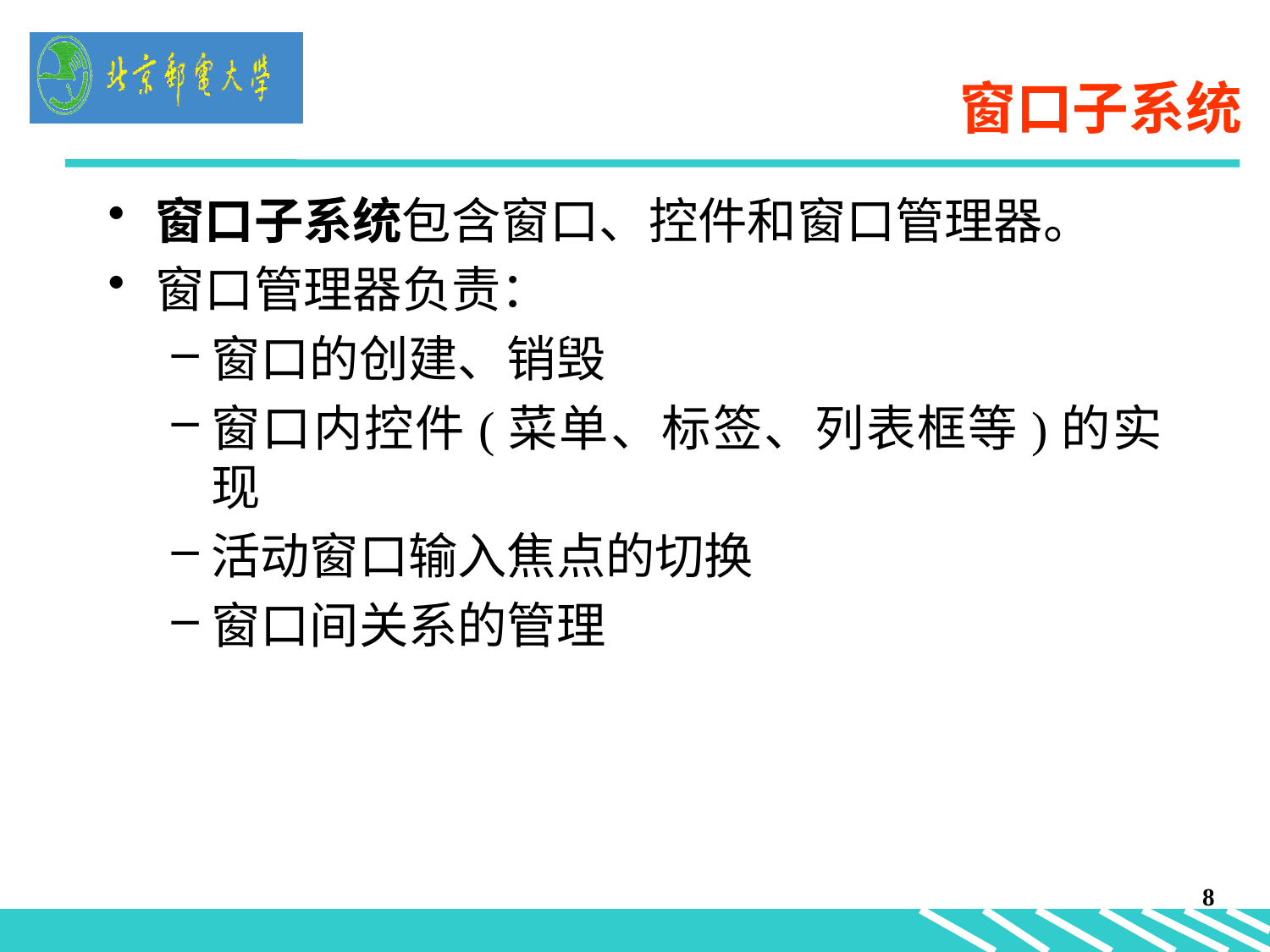

# 窗口子系统
窗口子系统包含窗口、控件和窗口管理器。
窗口管理器负责：
窗口的创建、销毁
窗口内控件(菜单、标签、列表框等)的实现
活动窗口输入焦点的切换
窗口间关系的管理

8